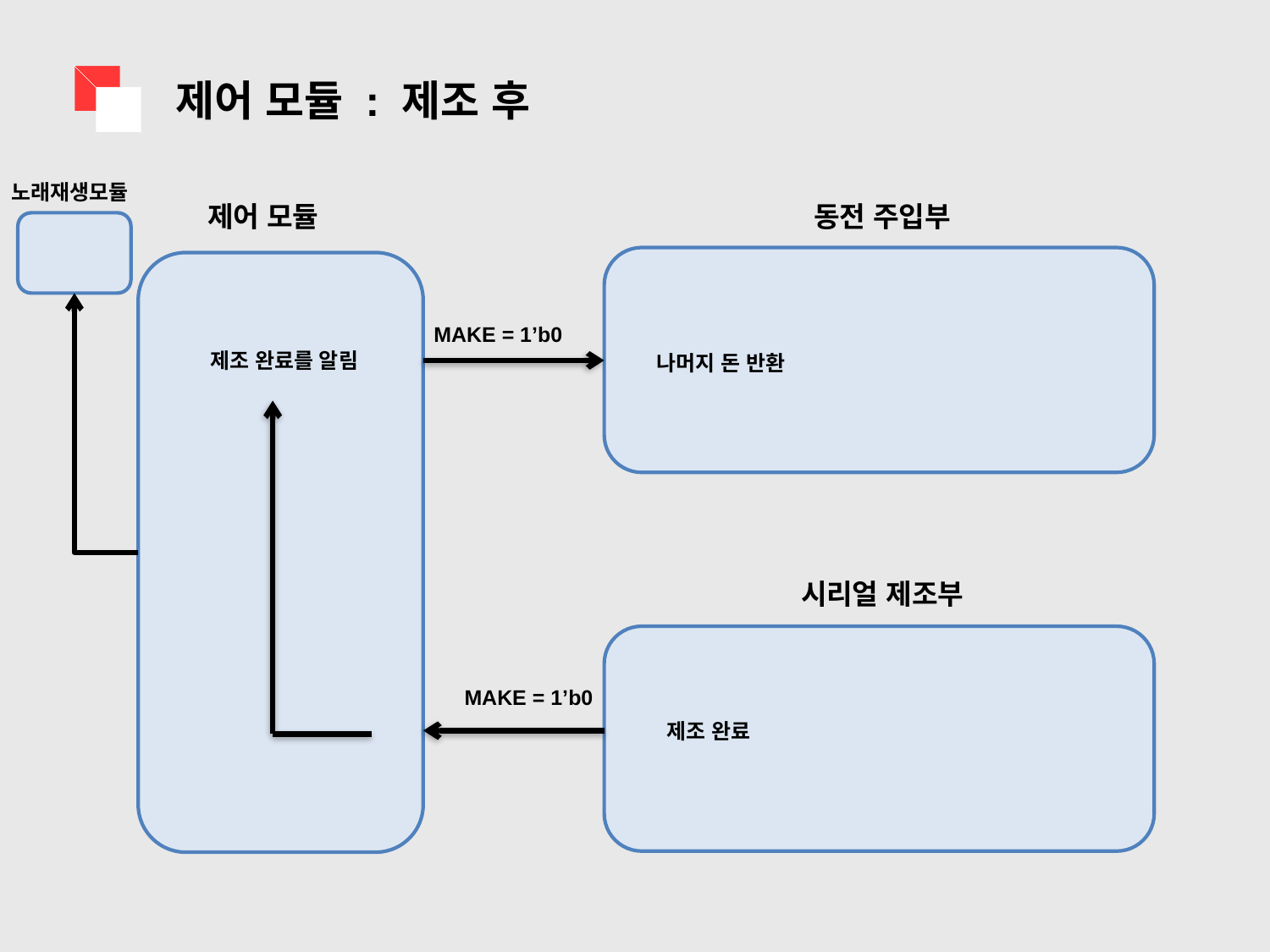

제어 모듈 : 제조 후

노래재생모듈

제어 모듈

동전 주입부

MAKE = 1’b0
제조 완료를 알림
나머지 돈 반환

시리얼 제조부

MAKE = 1’b0

제조 완료